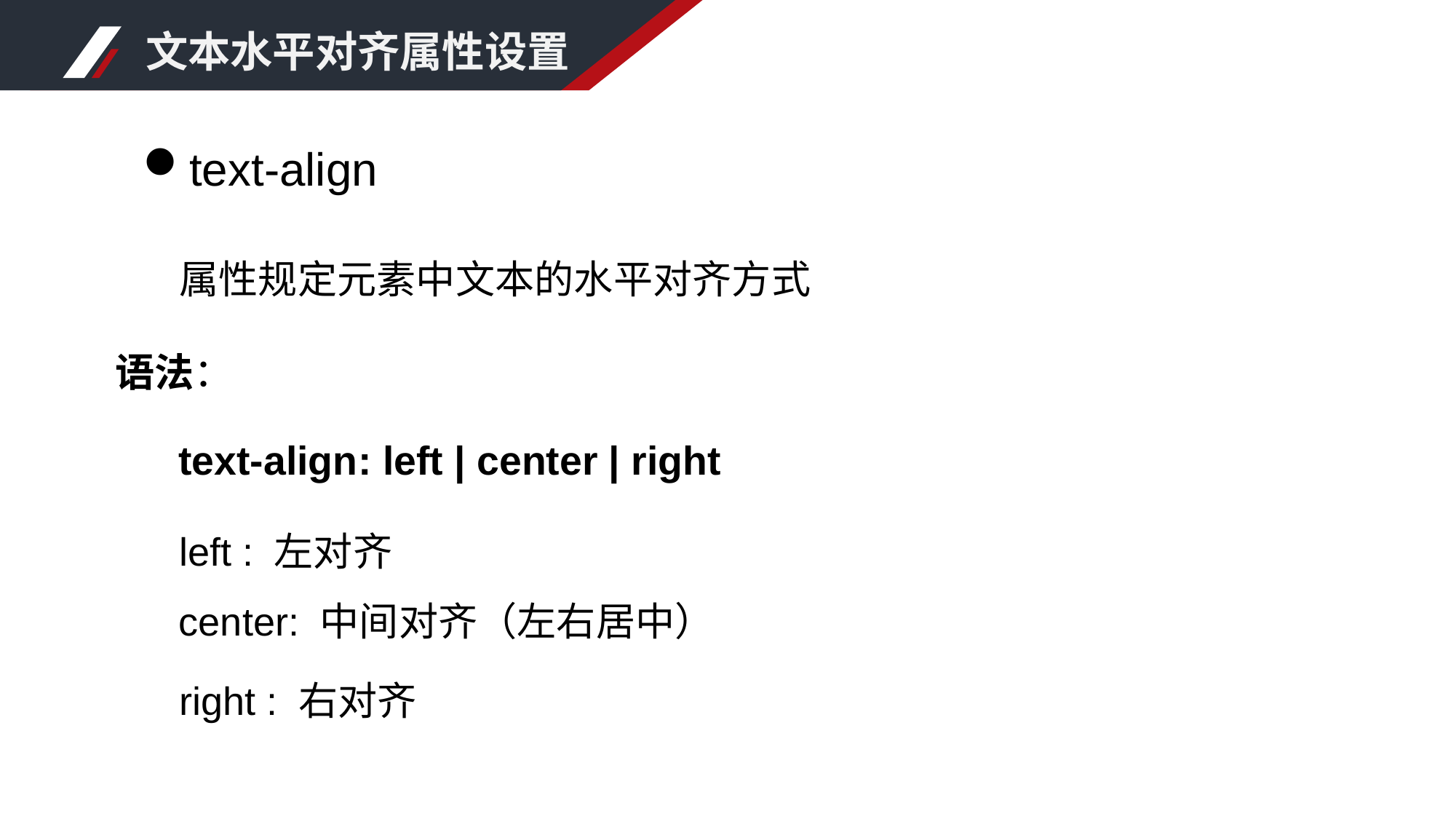

文本水平对齐属性设置
text-align
属性规定元素中文本的水平对齐方式
语法：
text-align: left | center | right
left : 左对齐
center: 中间对齐（左右居中）
right : 右对齐